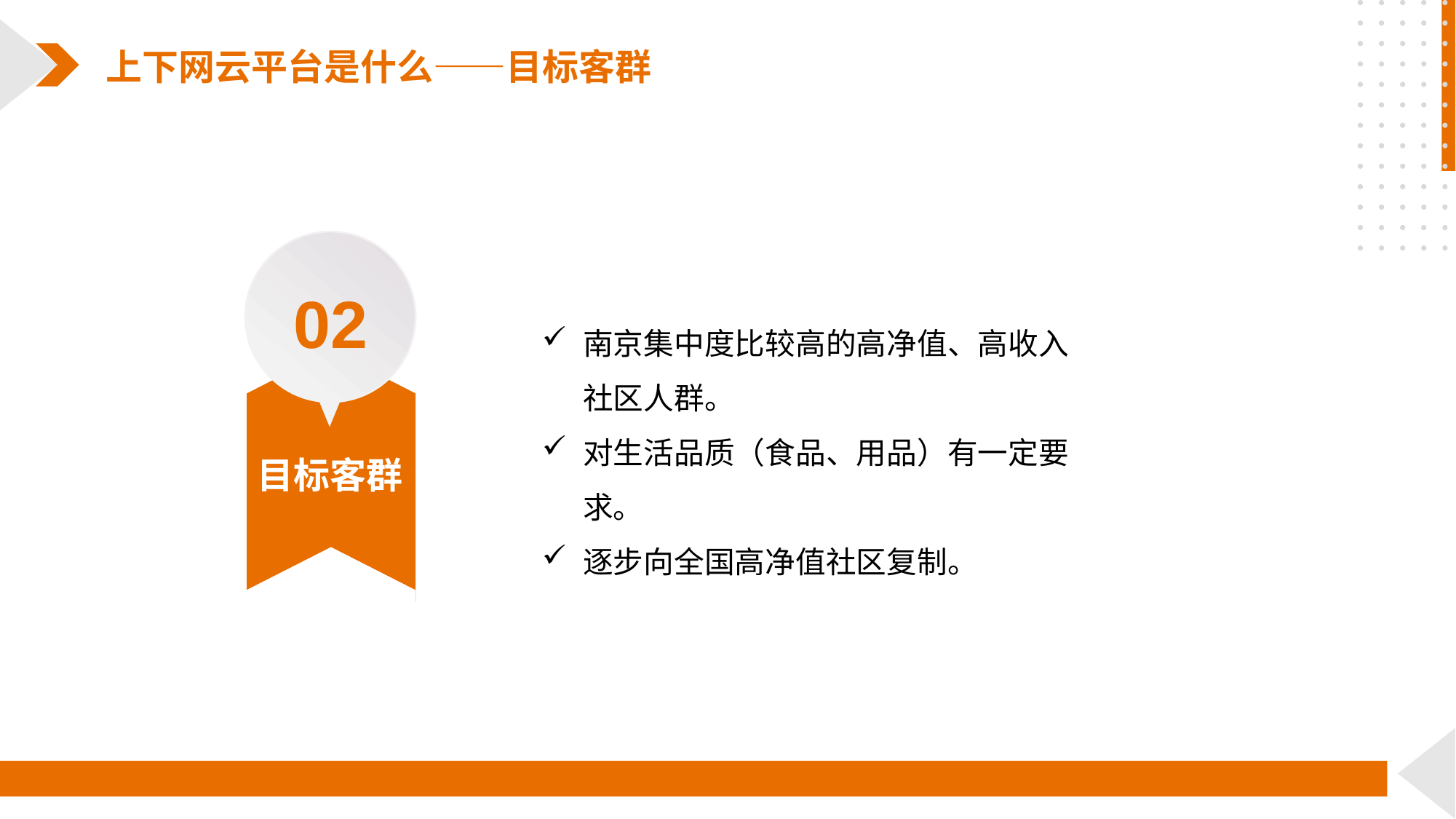

上下网云平台是什么——目标客群

02
南京集中度比较高的高净值、高收入社区人群。
对生活品质（食品、用品）有一定要求。
逐步向全国高净值社区复制。

YOUR  TEXT  HERE
目标客群